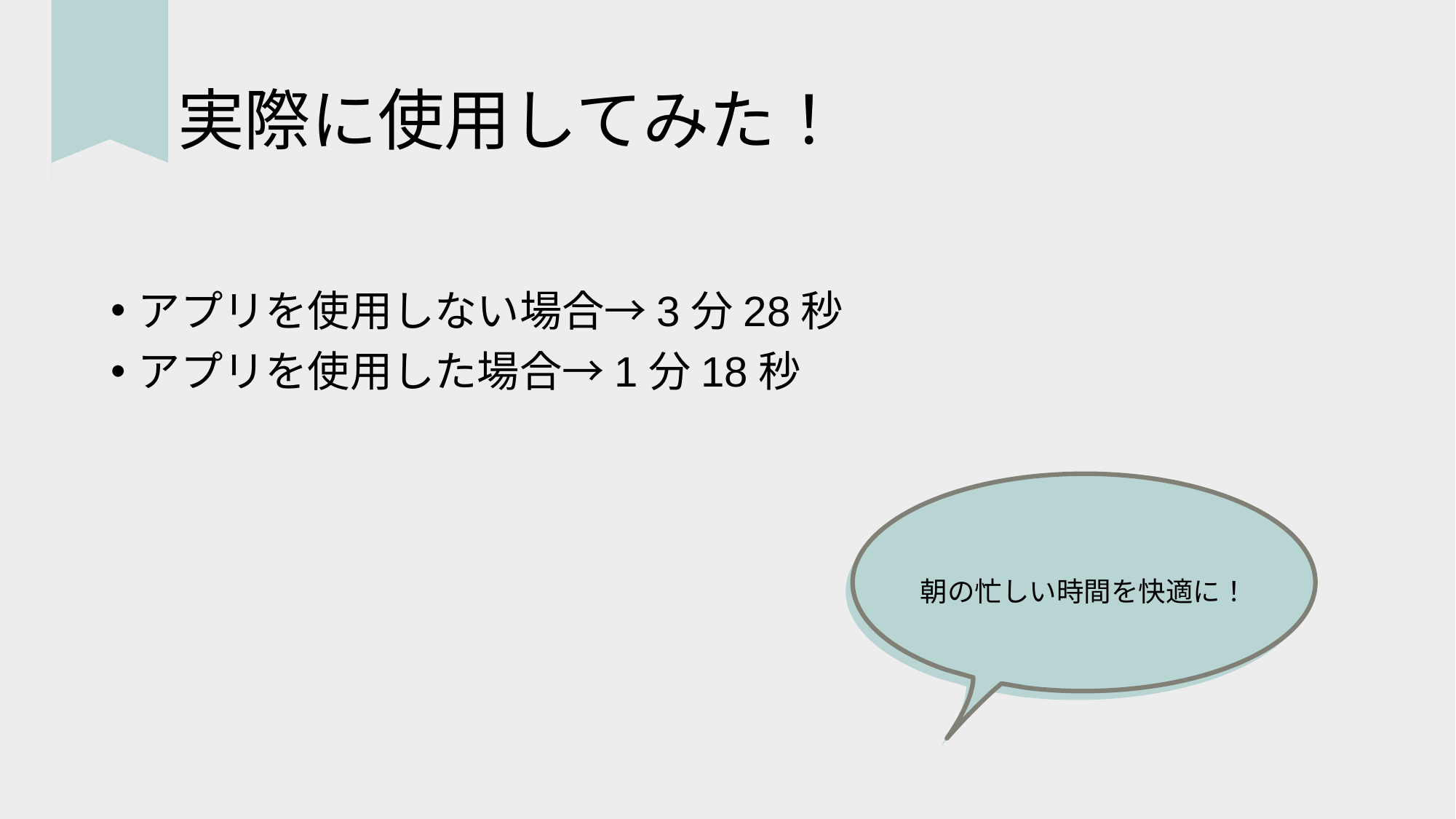

# 実際に使用してみた！

アプリを使用しない場合→3分28秒
アプリを使用した場合→1分18秒

朝の忙しい時間を快適に！